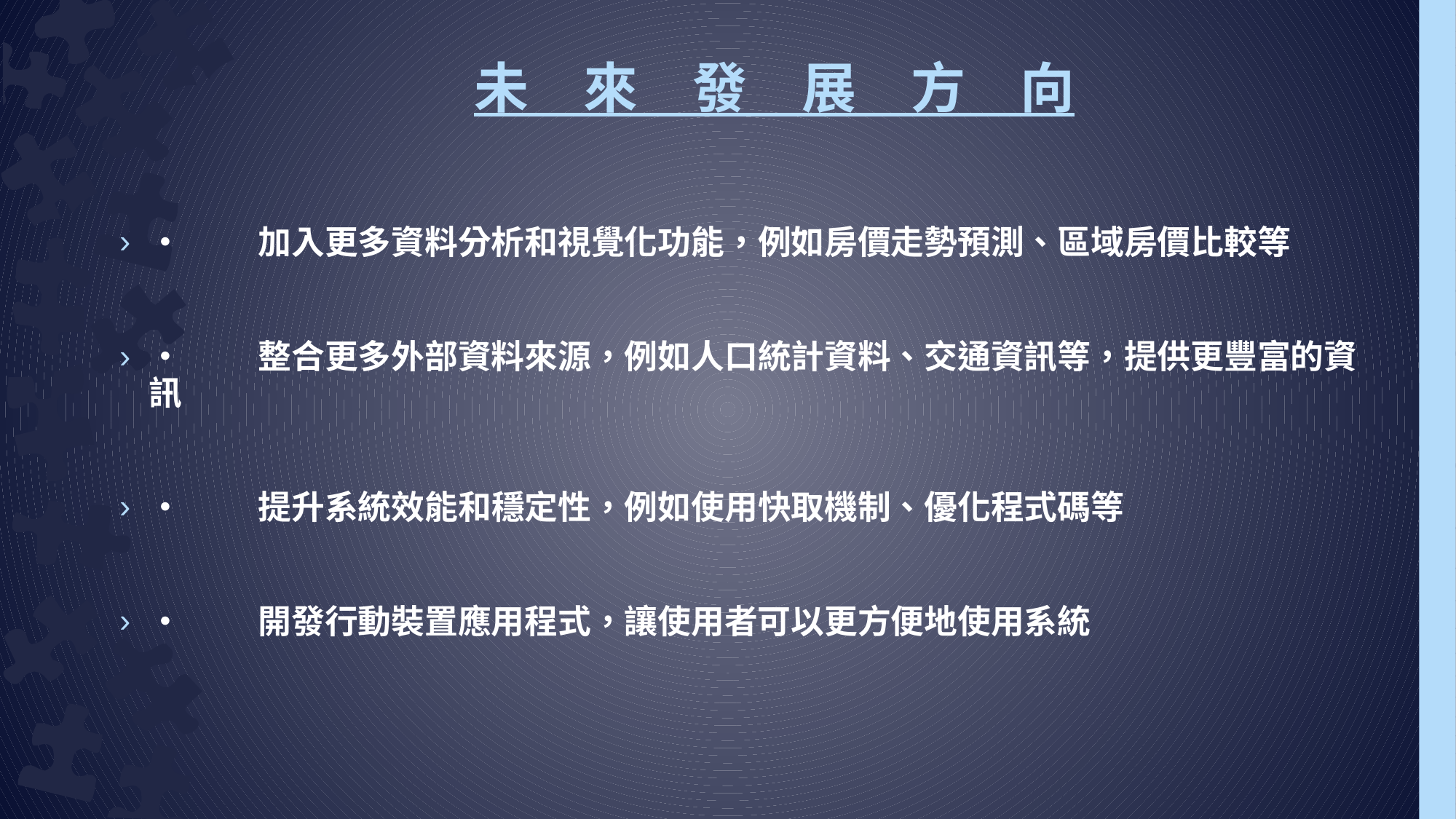

# 未　來　發　展　方　向
•	加入更多資料分析和視覺化功能，例如房價走勢預測、區域房價比較等

•	整合更多外部資料來源，例如人口統計資料、交通資訊等，提供更豐富的資訊

•	提升系統效能和穩定性，例如使用快取機制、優化程式碼等

•	開發行動裝置應用程式，讓使用者可以更方便地使用系統